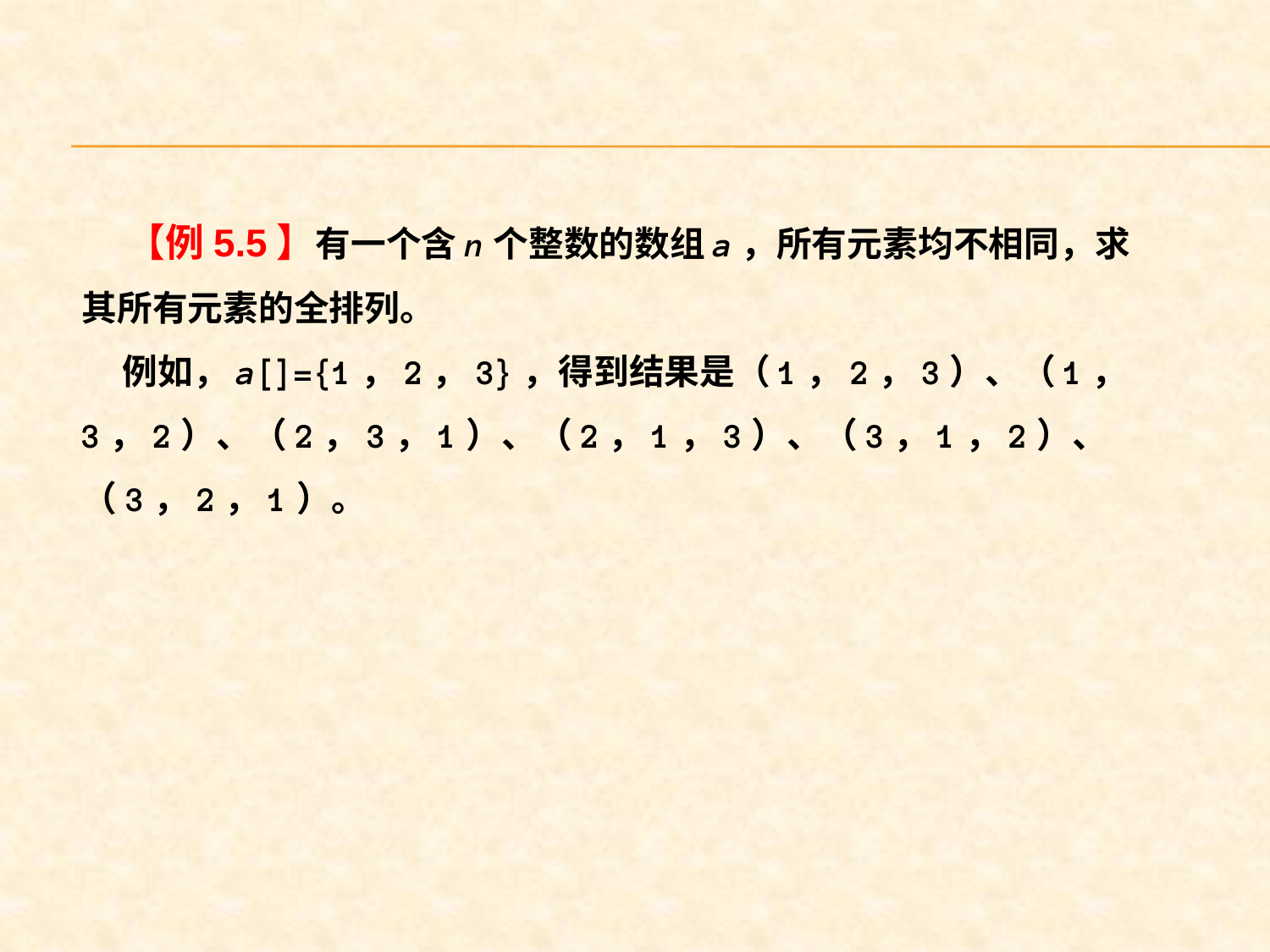

【例5.5】有一个含n个整数的数组a，所有元素均不相同，求其所有元素的全排列。
    例如，a[]={1，2，3}，得到结果是（1，2，3）、（1，3，2）、（2，3，1）、（2，1，3）、（3，1，2）、（3，2，1）。